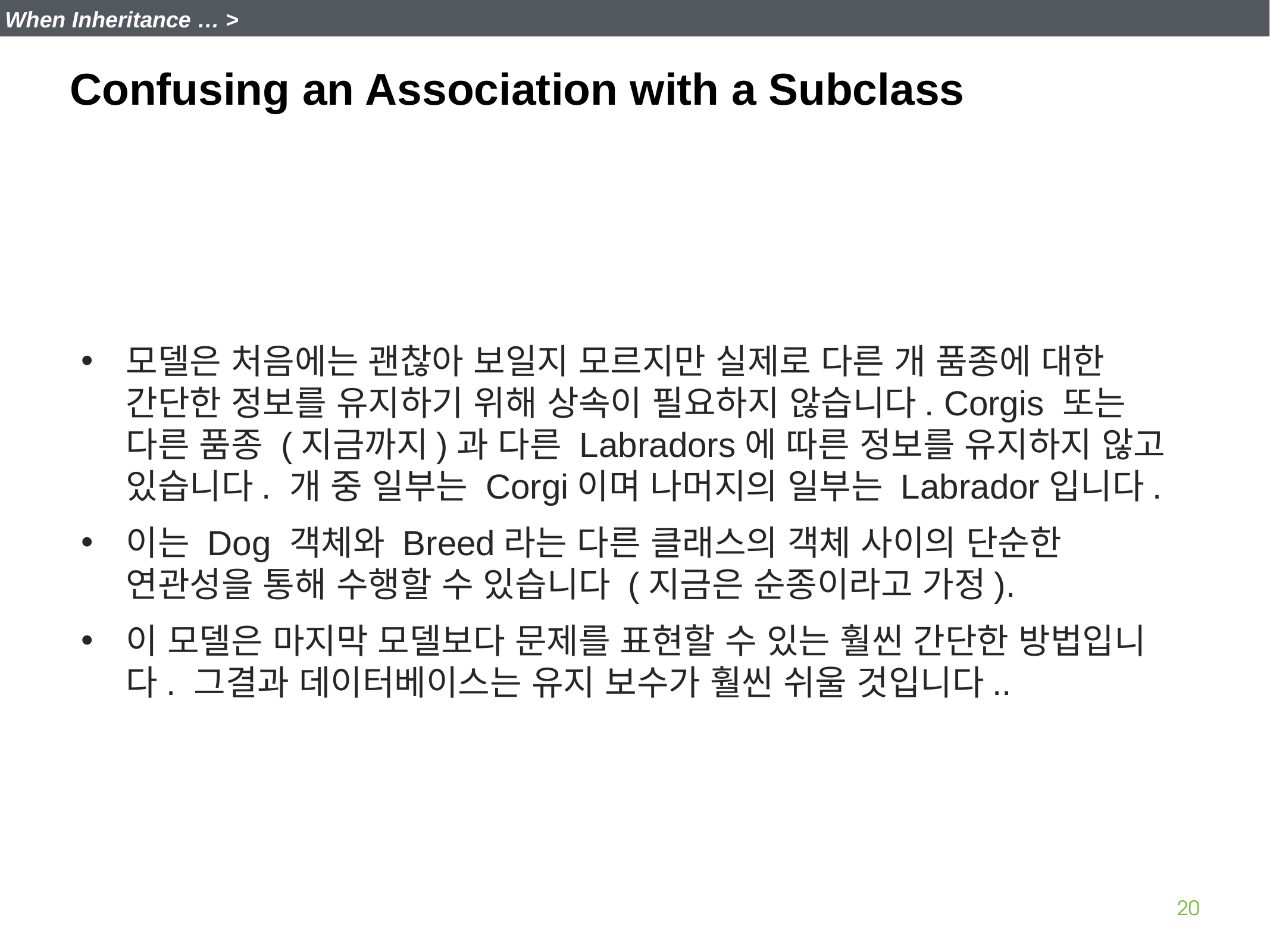

When Inheritance … >
Confusing an Association with a Subclass
모델은 처음에는 괜찮아 보일지 모르지만 실제로 다른 개 품종에 대한 간단한 정보를 유지하기 위해 상속이 필요하지 않습니다. Corgis 또는 다른 품종 (지금까지)과 다른 Labradors에 따른 정보를 유지하지 않고 있습니다. 개 중 일부는 Corgi이며 나머지의 일부는 Labrador입니다.
이는 Dog 객체와 Breed라는 다른 클래스의 객체 사이의 단순한 연관성을 통해 수행할 수 있습니다 (지금은 순종이라고 가정).
이 모델은 마지막 모델보다 문제를 표현할 수 있는 훨씬 간단한 방법입니다. 그결과 데이터베이스는 유지 보수가 훨씬 쉬울 것입니다..
20